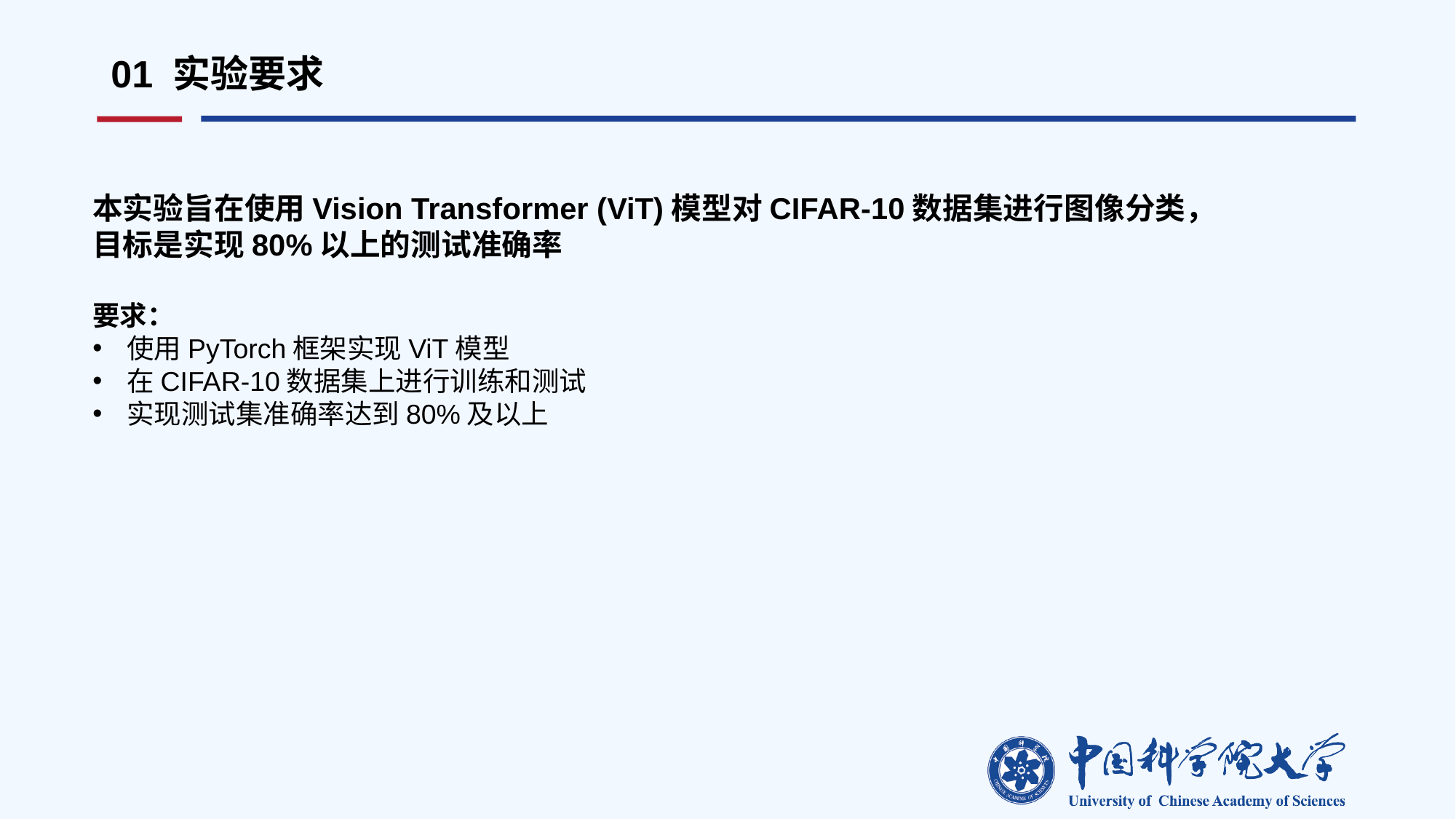

01 实验要求
本实验旨在使用Vision Transformer (ViT)模型对CIFAR-10数据集进行图像分类，目标是实现80%以上的测试准确率

要求：
使用PyTorch框架实现ViT模型
在CIFAR-10数据集上进行训练和测试
实现测试集准确率达到80%及以上